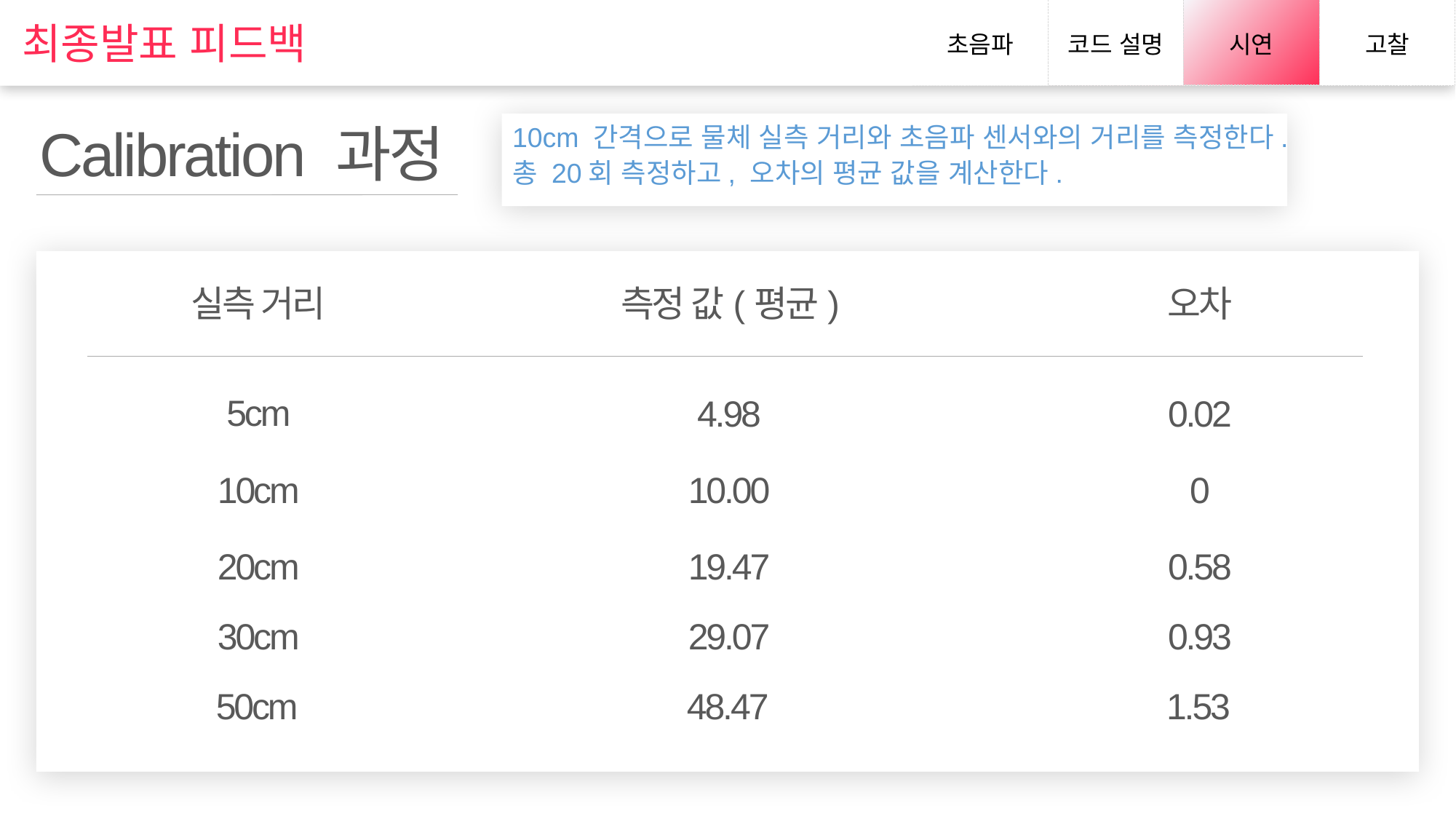

최종발표 피드백
초음파
코드 설명
시연
고찰
Subtitle 1
Subtitle 2
Subtitle 3
Subtitle 4
Calibration 과정

10cm 간격으로 물체 실측 거리와 초음파 센서와의 거리를 측정한다.
총 20회 측정하고, 오차의 평균 값을 계산한다.

실측 거리
측정 값(평균)
오차
5cm
4.98
0.02
10cm
10.00
0
20cm
19.47
0.58
30cm
29.07
0.93
50cm
48.47
1.53